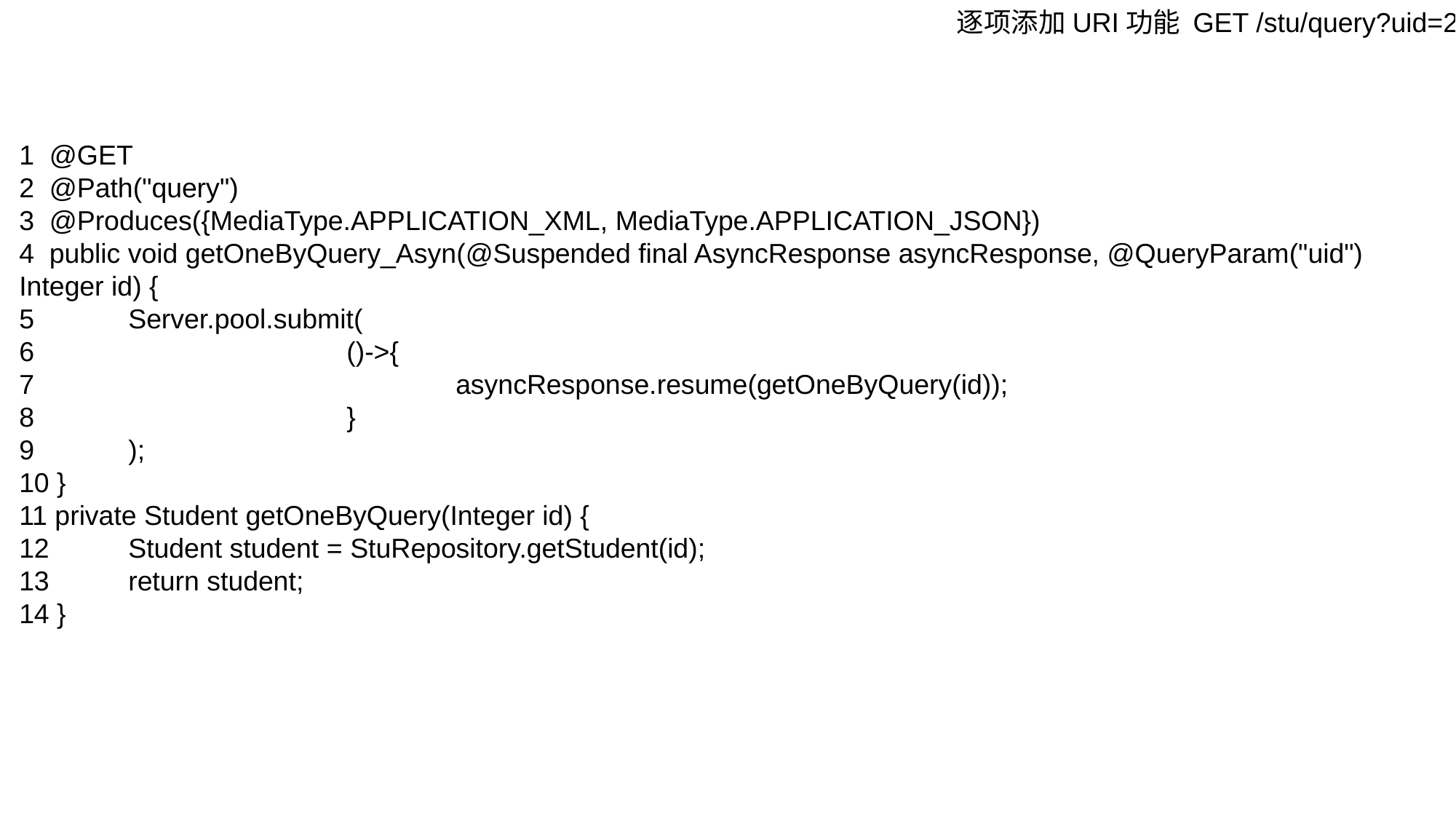

逐项添加URI功能 GET /stu/query?uid=2
1  @GET
2  @Path("query")
3  @Produces({MediaType.APPLICATION_XML, MediaType.APPLICATION_JSON})
4  public void getOneByQuery_Asyn(@Suspended final AsyncResponse asyncResponse, @QueryParam("uid") Integer id) {
5  	Server.pool.submit(
6  			()->{
7  				asyncResponse.resume(getOneByQuery(id));
8  			}
9  	);
10 }
11 private Student getOneByQuery(Integer id) {
12 	Student student = StuRepository.getStudent(id);
13 	return student;
14 }